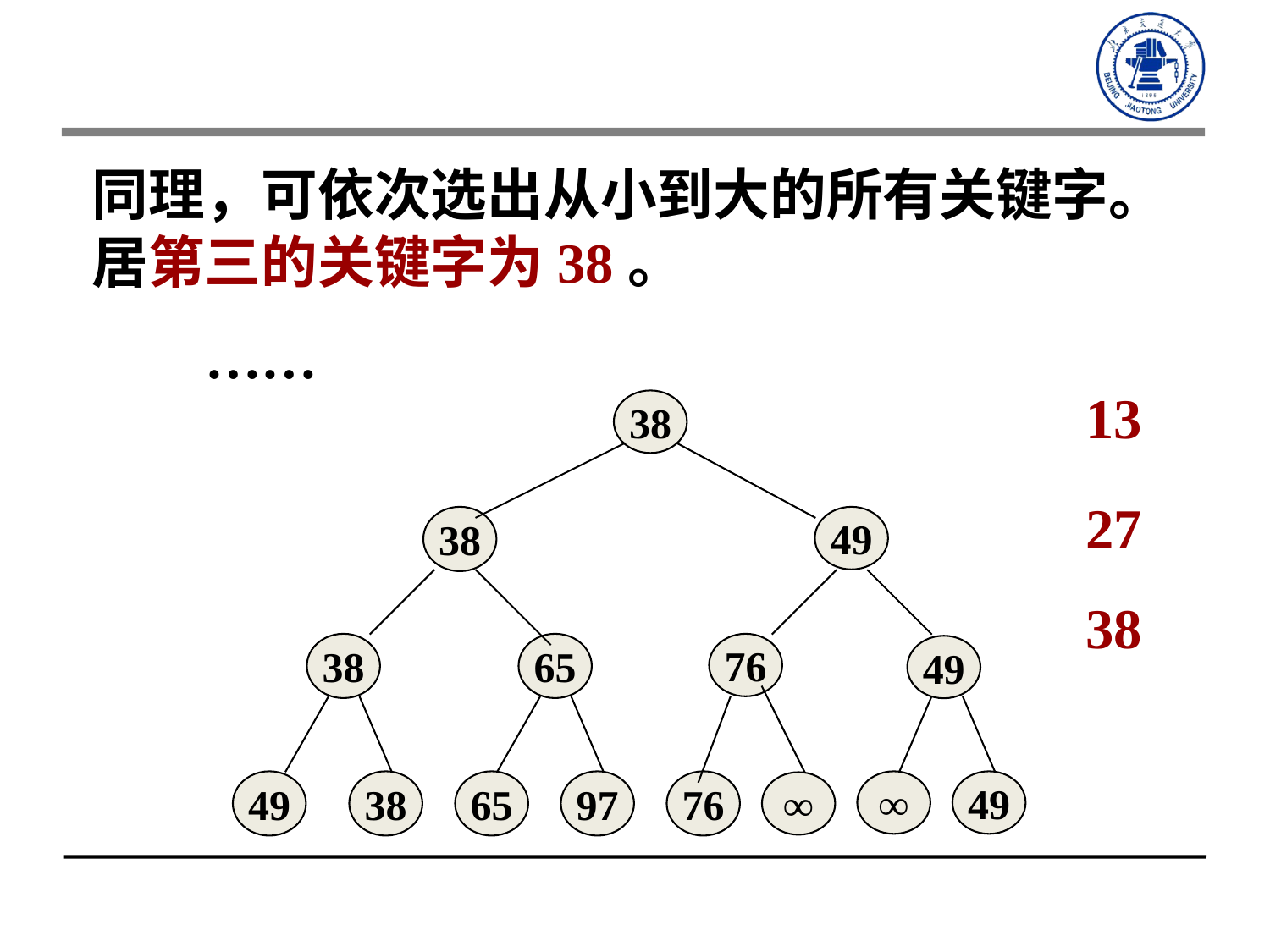

同理，可依次选出从小到大的所有关键字。居第三的关键字为38。
        ……
13
38

27
38
49

38
38
65
76
49

49
38
65
97
76
∞
49
∞